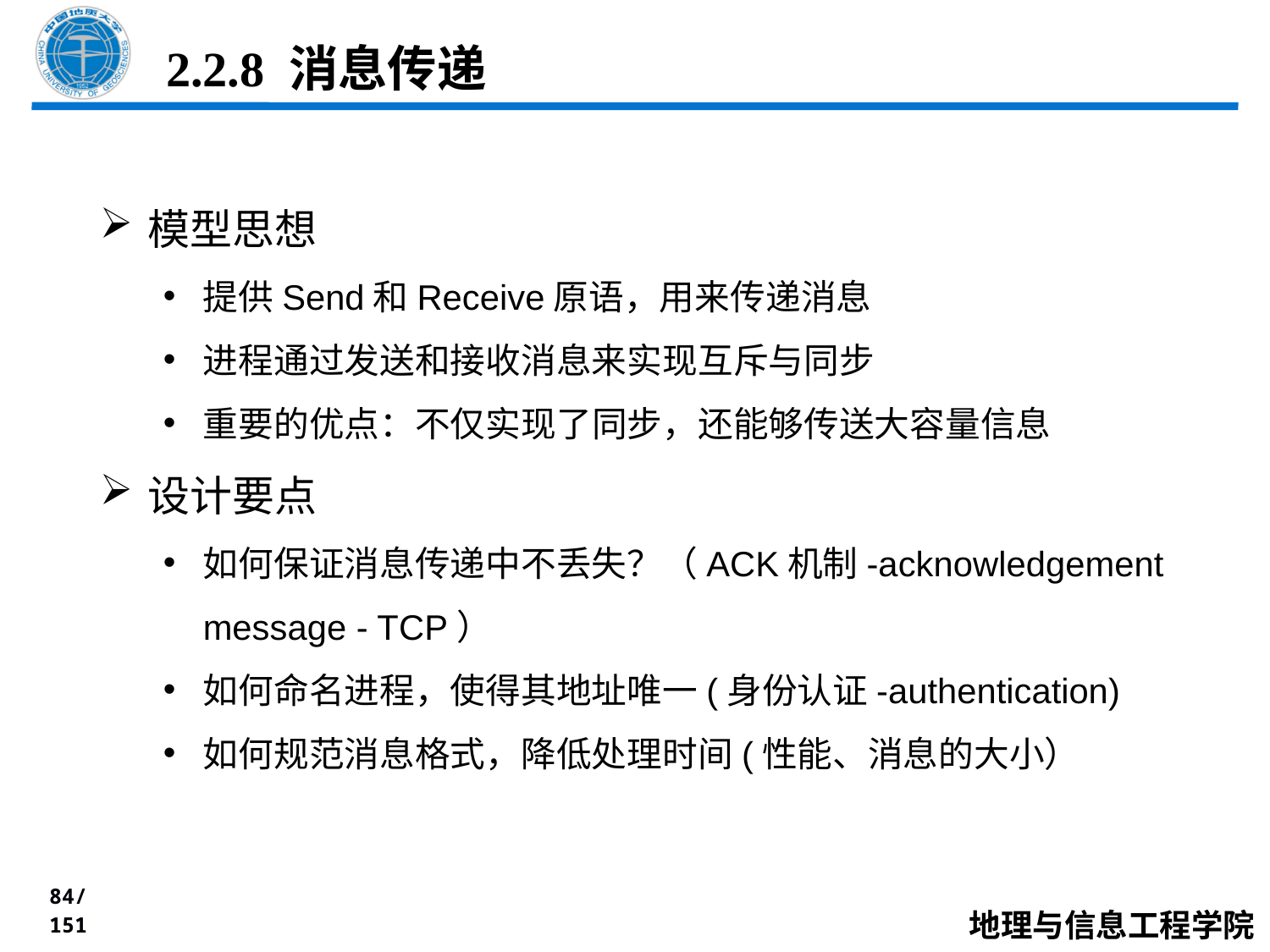

2.2.8 消息传递
进程通信
模型思想
提供Send和Receive原语，用来传递消息
进程通过发送和接收消息来实现互斥与同步
重要的优点：不仅实现了同步，还能够传送大容量信息
设计要点
如何保证消息传递中不丢失？（ACK机制-acknowledgement message - TCP）
如何命名进程，使得其地址唯一(身份认证-authentication)
如何规范消息格式，降低处理时间(性能、消息的大小）